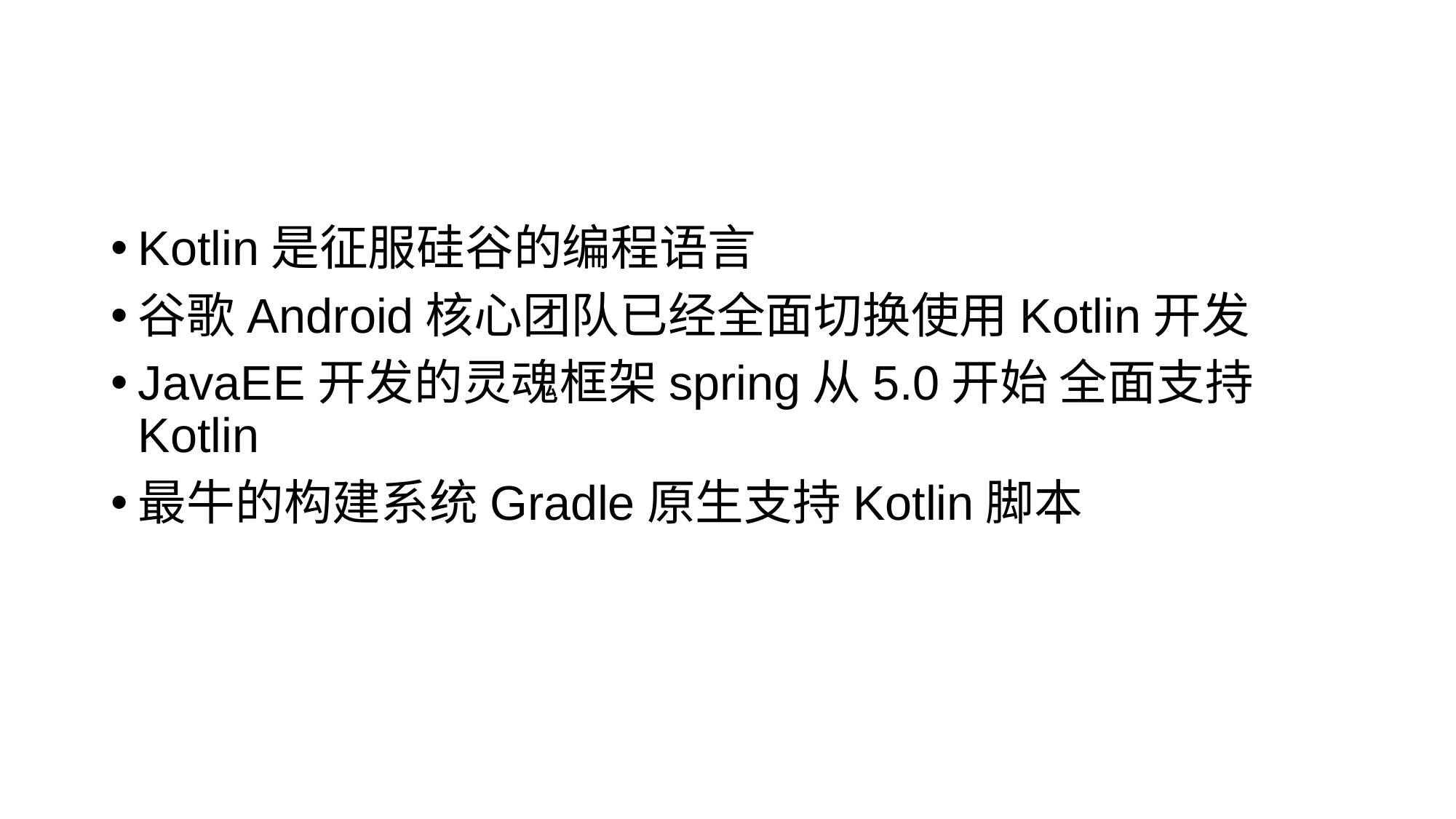

Kotlin是征服硅谷的编程语言
谷歌Android核心团队已经全面切换使用Kotlin开发
JavaEE开发的灵魂框架spring从5.0开始 全面支持Kotlin
最牛的构建系统Gradle原生支持Kotlin脚本